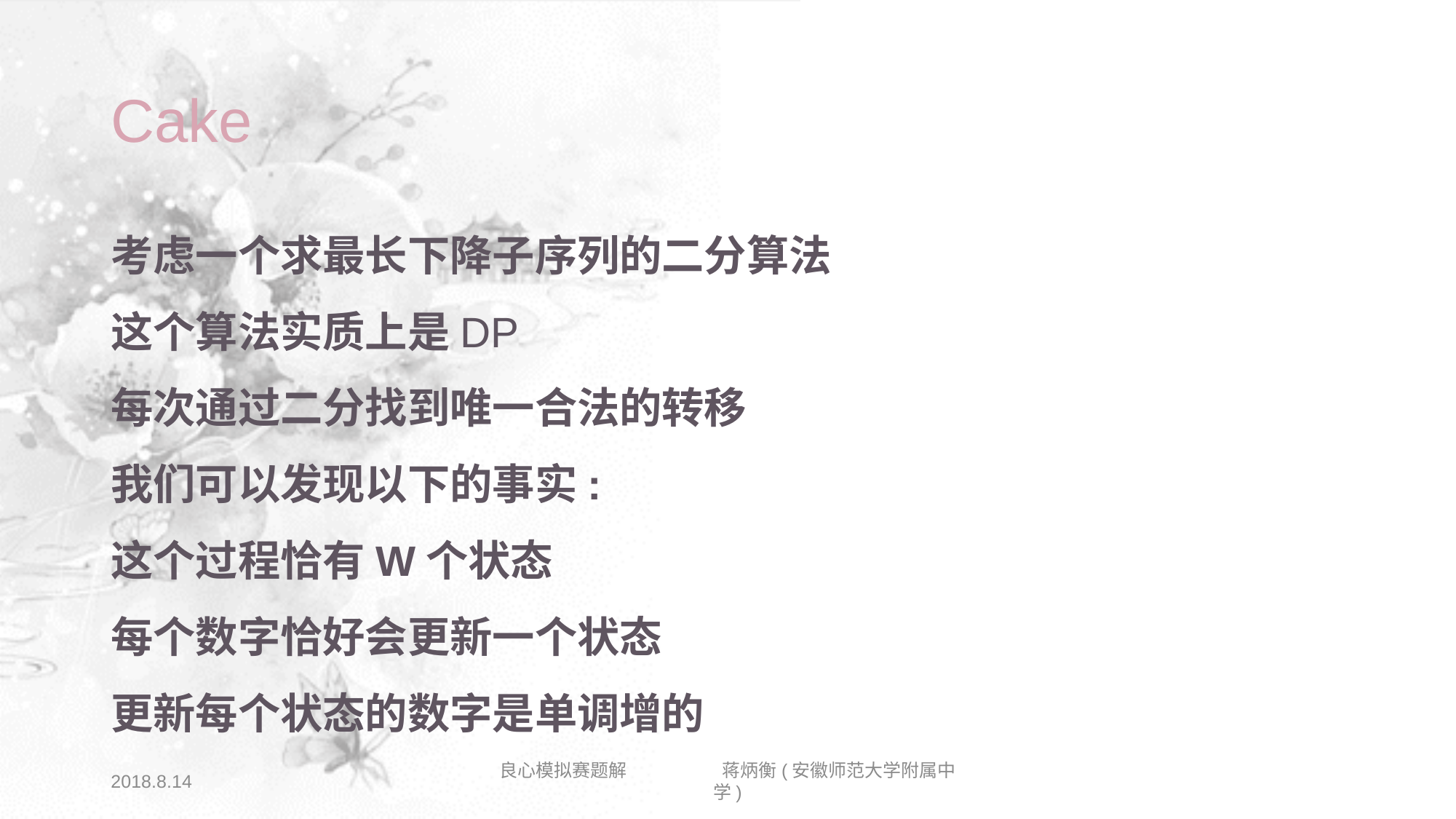

# Cake
考虑一个求最长下降子序列的二分算法
这个算法实质上是DP
每次通过二分找到唯一合法的转移
我们可以发现以下的事实:
这个过程恰有W个状态
每个数字恰好会更新一个状态
更新每个状态的数字是单调增的
2018.8.14
良心模拟赛题解                 蒋炳衡(安徽师范大学附属中学)
8